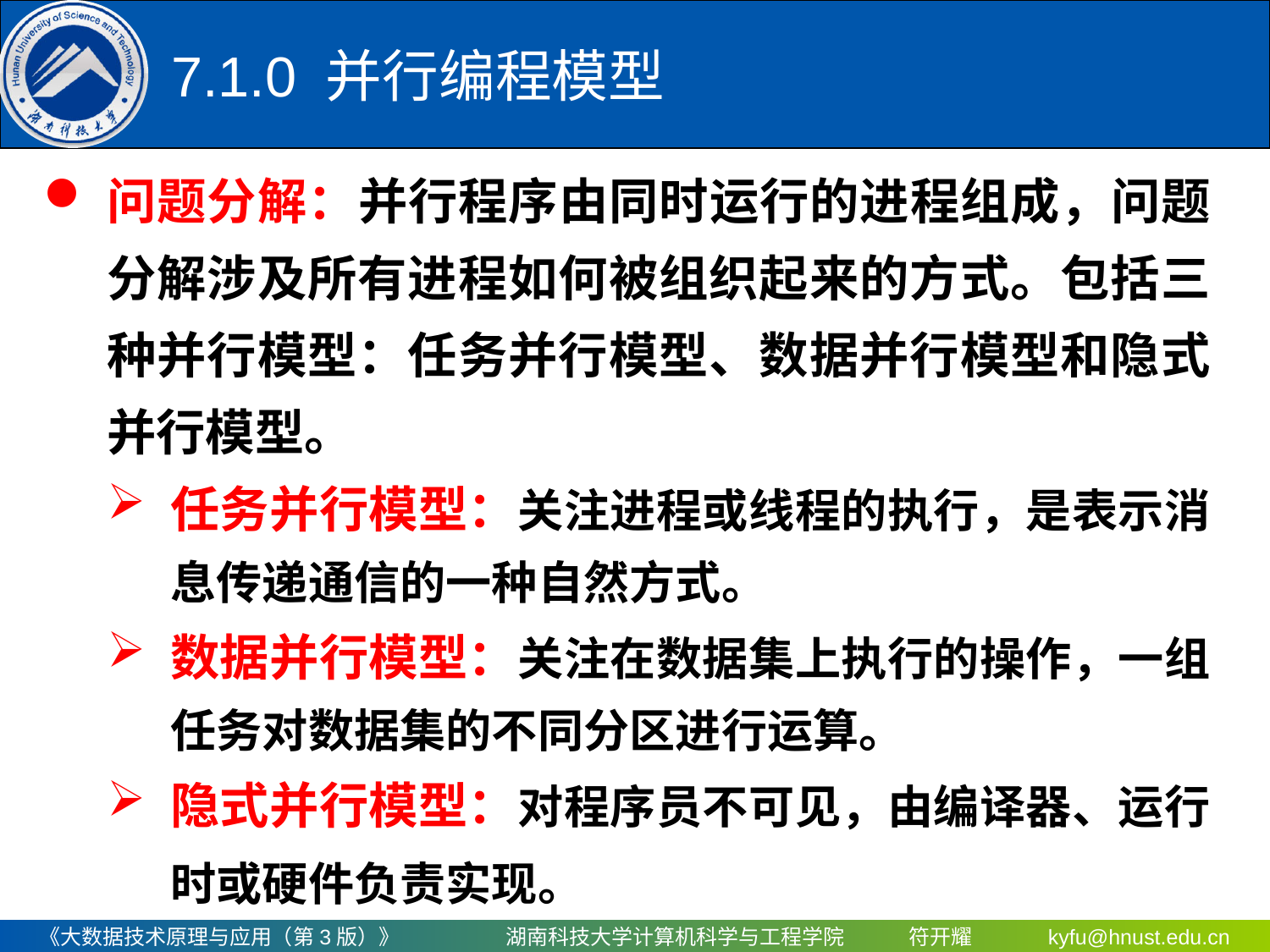

7.1.0 并行编程模型
问题分解：并行程序由同时运行的进程组成，问题分解涉及所有进程如何被组织起来的方式。包括三种并行模型：任务并行模型、数据并行模型和隐式并行模型。
任务并行模型：关注进程或线程的执行，是表示消息传递通信的一种自然方式。
数据并行模型：关注在数据集上执行的操作，一组任务对数据集的不同分区进行运算。
隐式并行模型：对程序员不可见，由编译器、运行时或硬件负责实现。